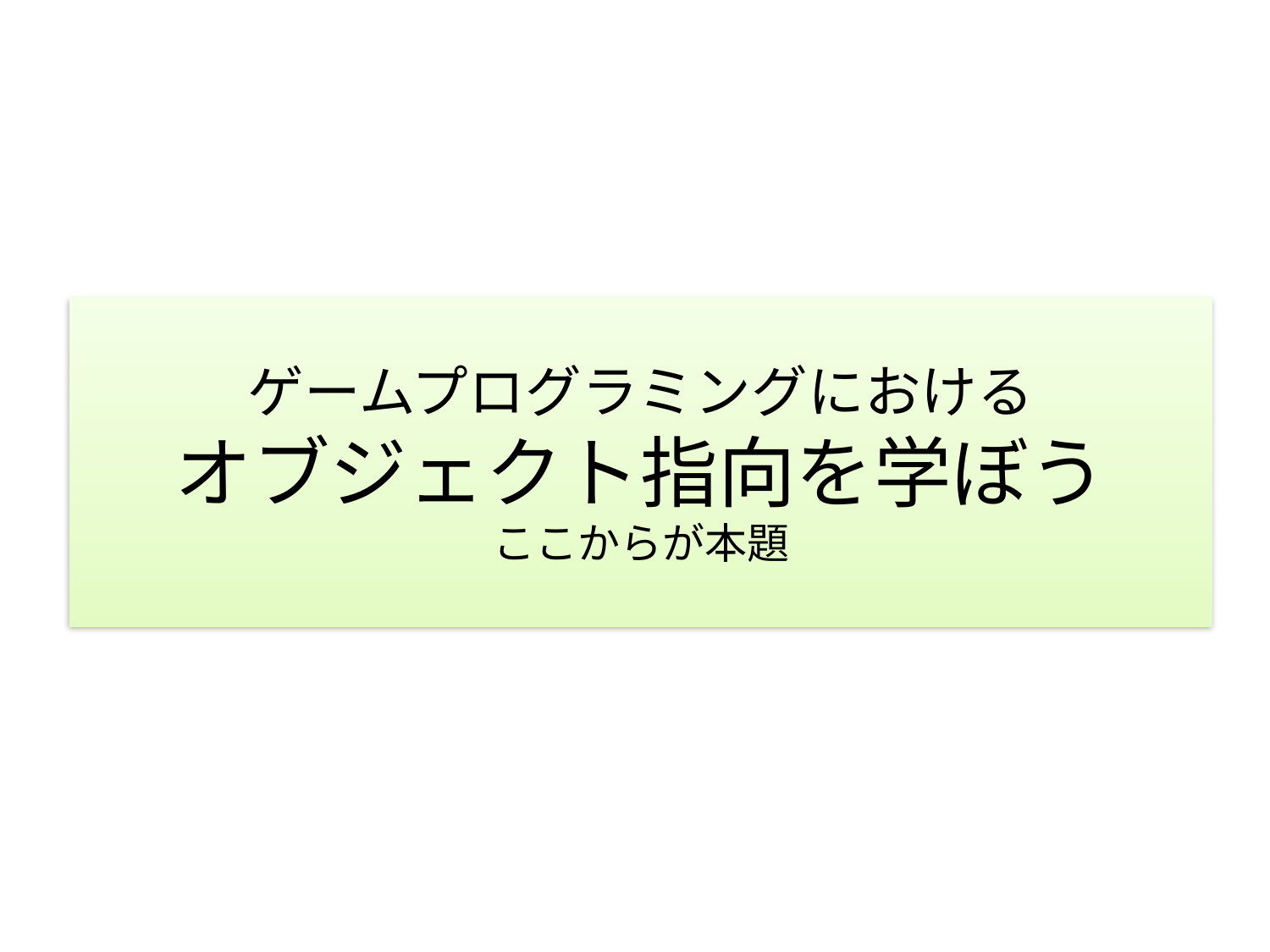

# ゲームプログラミングにおける オブジェクト指向を学ぼう ここからが本題